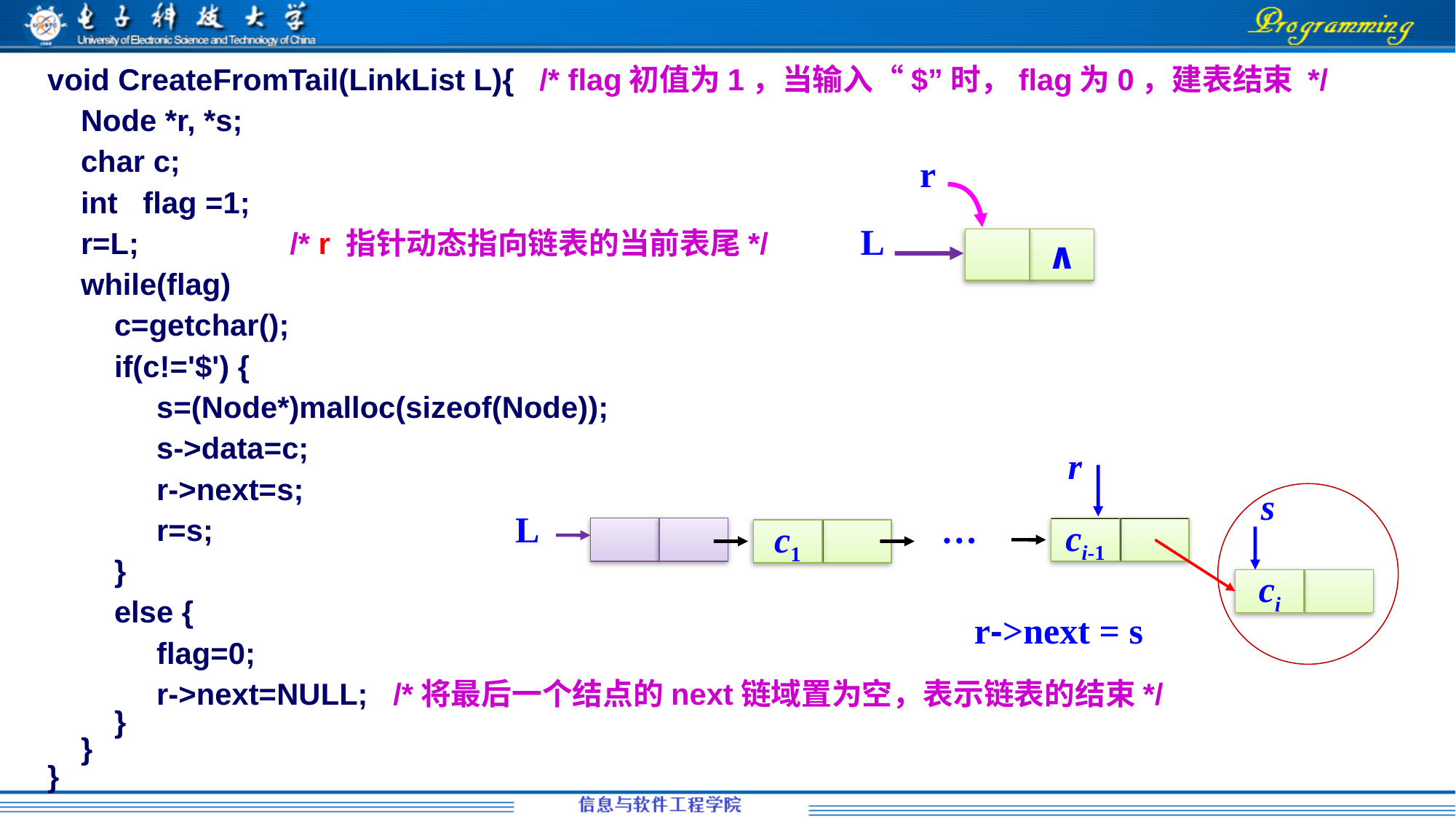

void CreateFromTail(LinkList L){   /* flag初值为1，当输入“$”时，flag为0，建表结束 */
    Node *r, *s;
    char c;
    int   flag =1;
    r=L;                  /* r 指针动态指向链表的当前表尾*/
    while(flag)
        c=getchar();
        if(c!='$') {
	s=(Node*)malloc(sizeof(Node));
	s->data=c;
	r->next=s;
	r=s;
        }
        else {
	flag=0;
	r->next=NULL;   /*将最后一个结点的next链域置为空，表示链表的结束*/
        }
    }
}
r

L

∧

r

s

L
…

ci-1

c1

ci

r->next = s